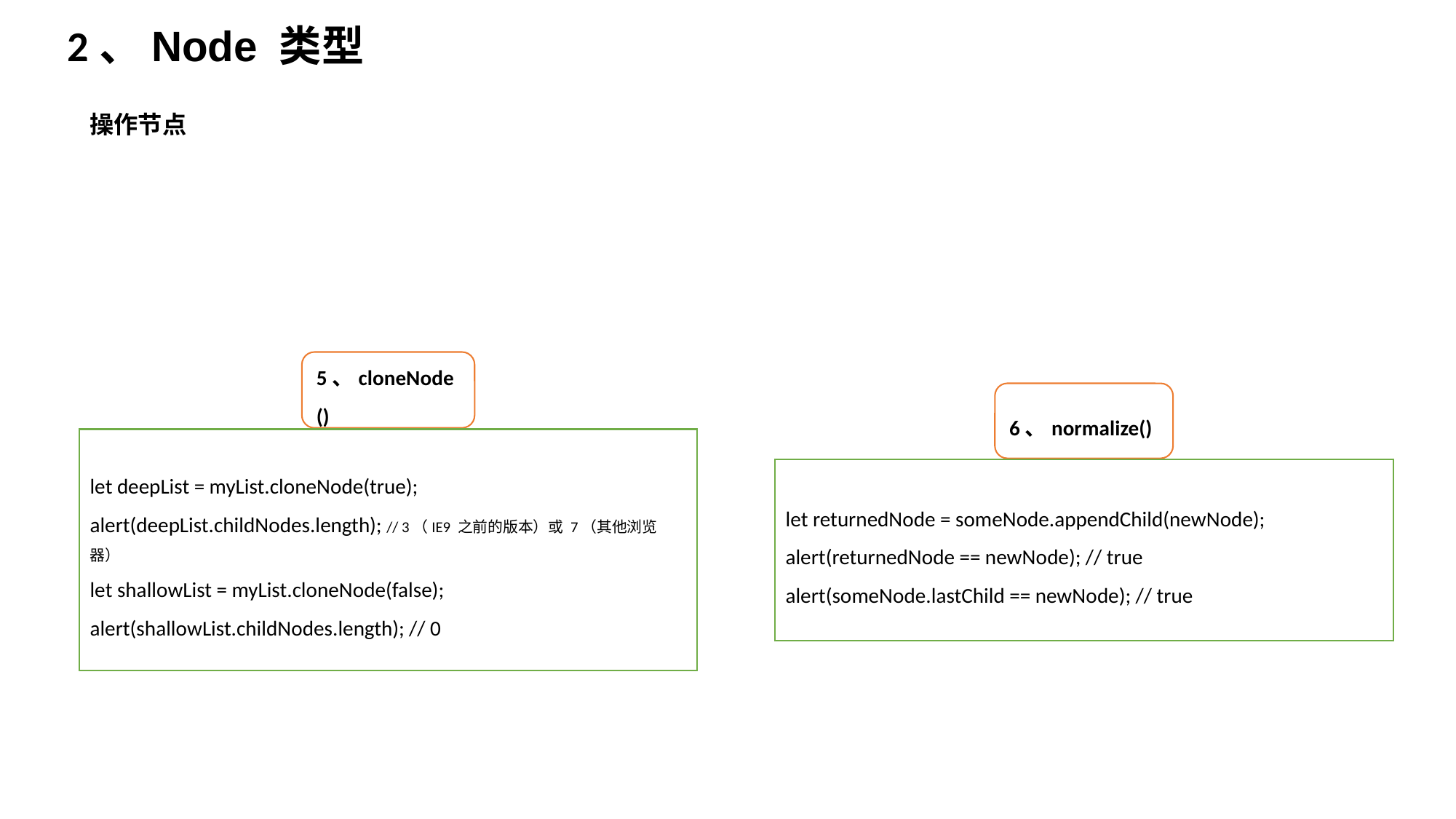

2、Node 类型
操作节点
5、cloneNode()
let deepList = myList.cloneNode(true);
alert(deepList.childNodes.length); // 3（IE9 之前的版本）或 7（其他浏览器）
let shallowList = myList.cloneNode(false);
alert(shallowList.childNodes.length); // 0
6、normalize()
let returnedNode = someNode.appendChild(newNode);
alert(returnedNode == newNode); // true
alert(someNode.lastChild == newNode); // true